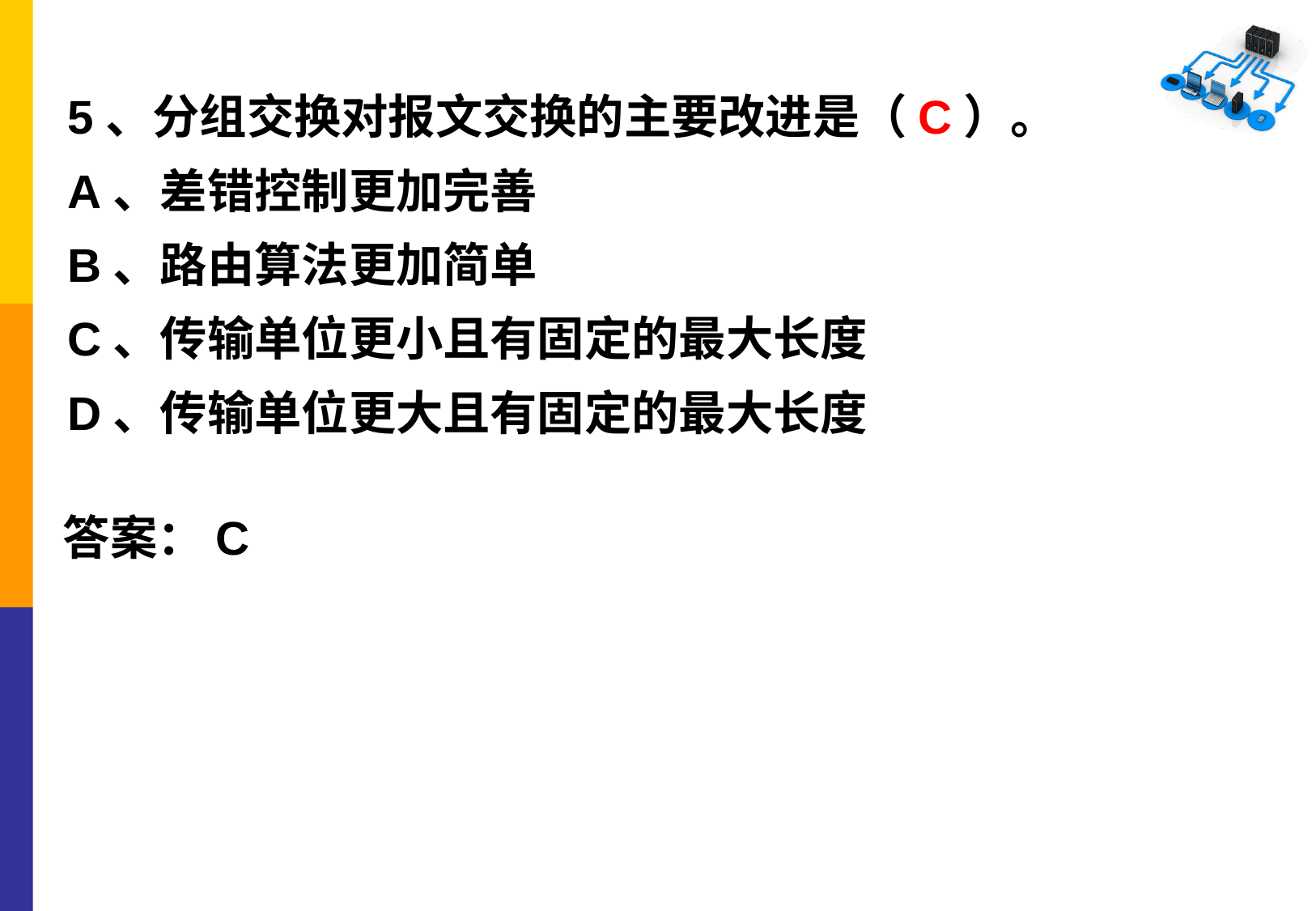

5、分组交换对报文交换的主要改进是（C）。
A、差错控制更加完善
B、路由算法更加简单
C、传输单位更小且有固定的最大长度
D、传输单位更大且有固定的最大长度
答案：C